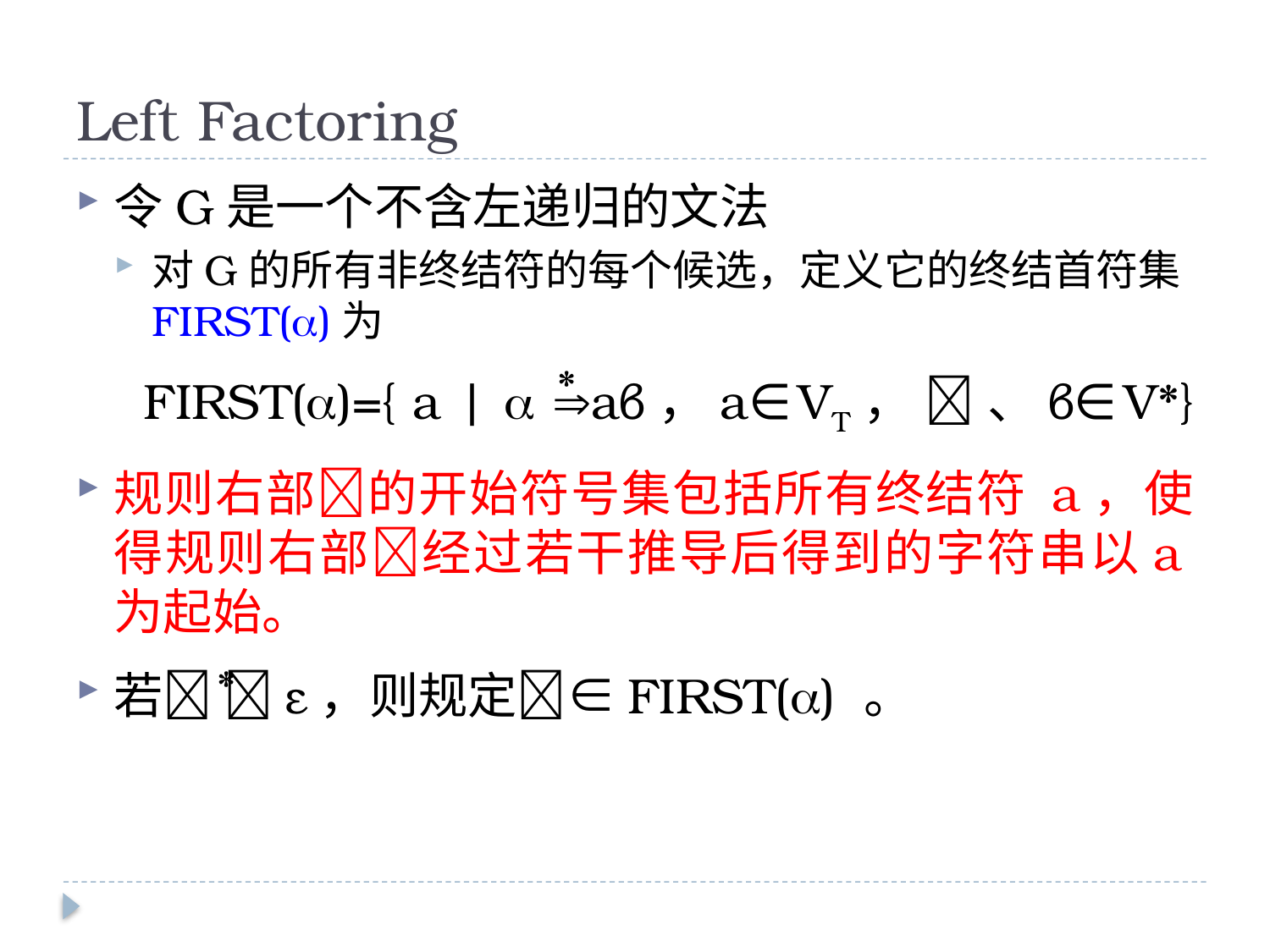

# Left Factoring
令G是一个不含左递归的文法
对G的所有非终结符的每个候选，定义它的终结首符集FIRST(α)为
    FIRST(α)={ a | α ⇒aβ，a∈VT， α 、β∈V*}
规则右部α的开始符号集包括所有终结符 a，使得规则右部α经过若干推导后得到的字符串以a为起始。
若α ⇒ε，则规定ε∈FIRST(α) 。

*
*
26